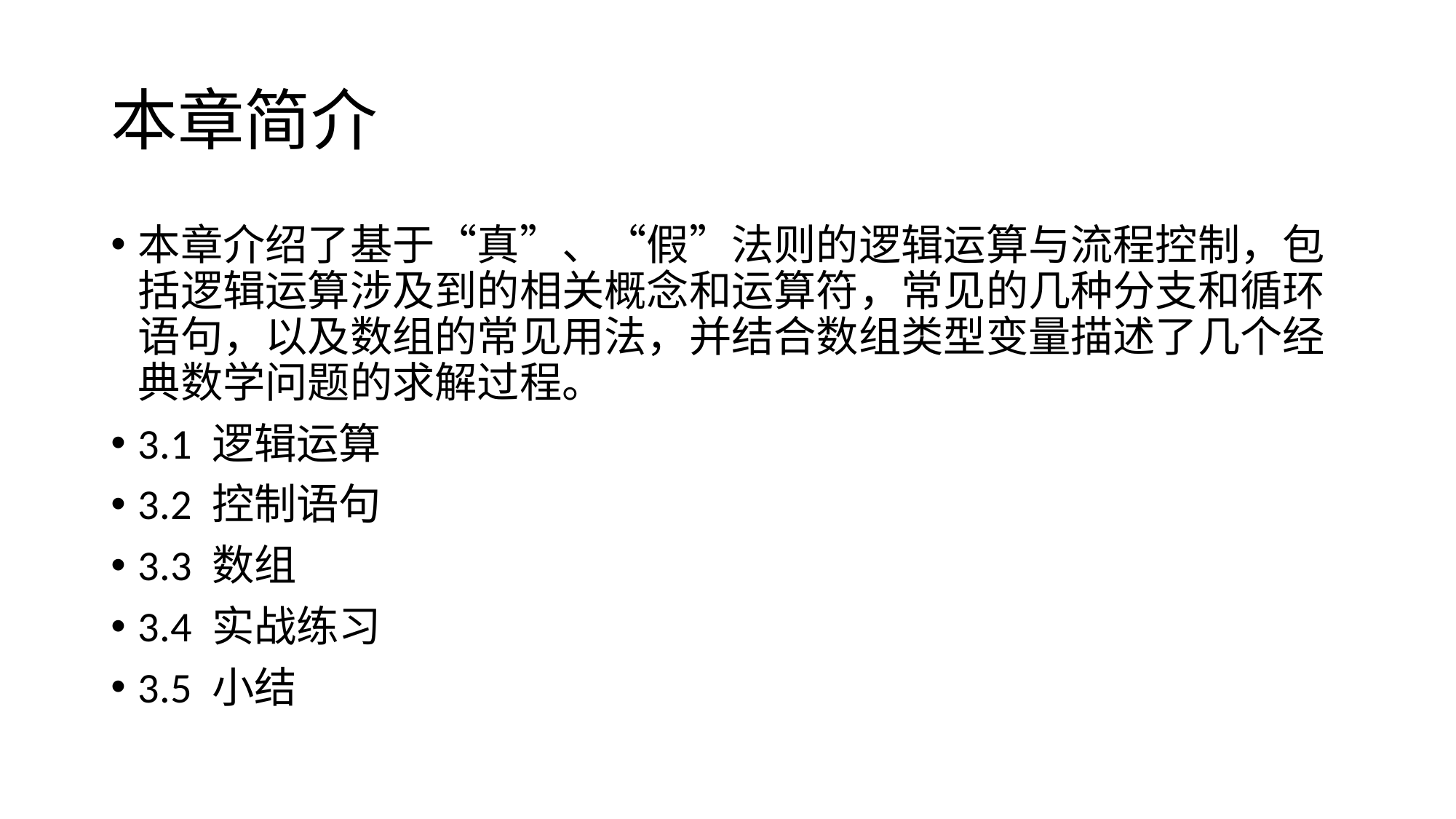

# 本章简介
本章介绍了基于“真”、“假”法则的逻辑运算与流程控制，包括逻辑运算涉及到的相关概念和运算符，常见的几种分支和循环语句，以及数组的常见用法，并结合数组类型变量描述了几个经典数学问题的求解过程。
3.1 逻辑运算
3.2 控制语句
3.3 数组
3.4 实战练习
3.5 小结